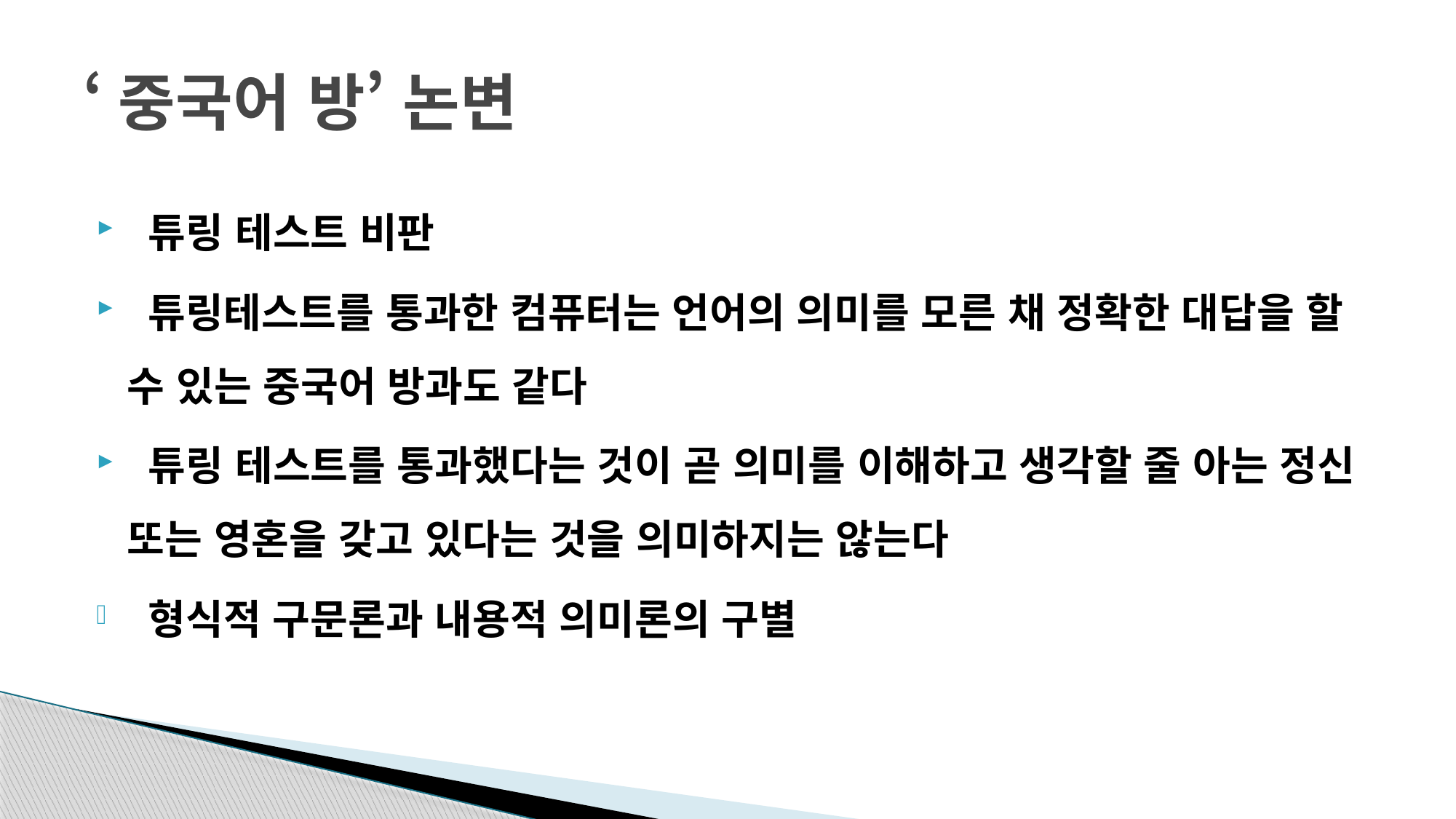

# ‘중국어 방’ 논변
 튜링 테스트 비판
 튜링테스트를 통과한 컴퓨터는 언어의 의미를 모른 채 정확한 대답을 할 수 있는 중국어 방과도 같다
 튜링 테스트를 통과했다는 것이 곧 의미를 이해하고 생각할 줄 아는 정신 또는 영혼을 갖고 있다는 것을 의미하지는 않는다
 형식적 구문론과 내용적 의미론의 구별